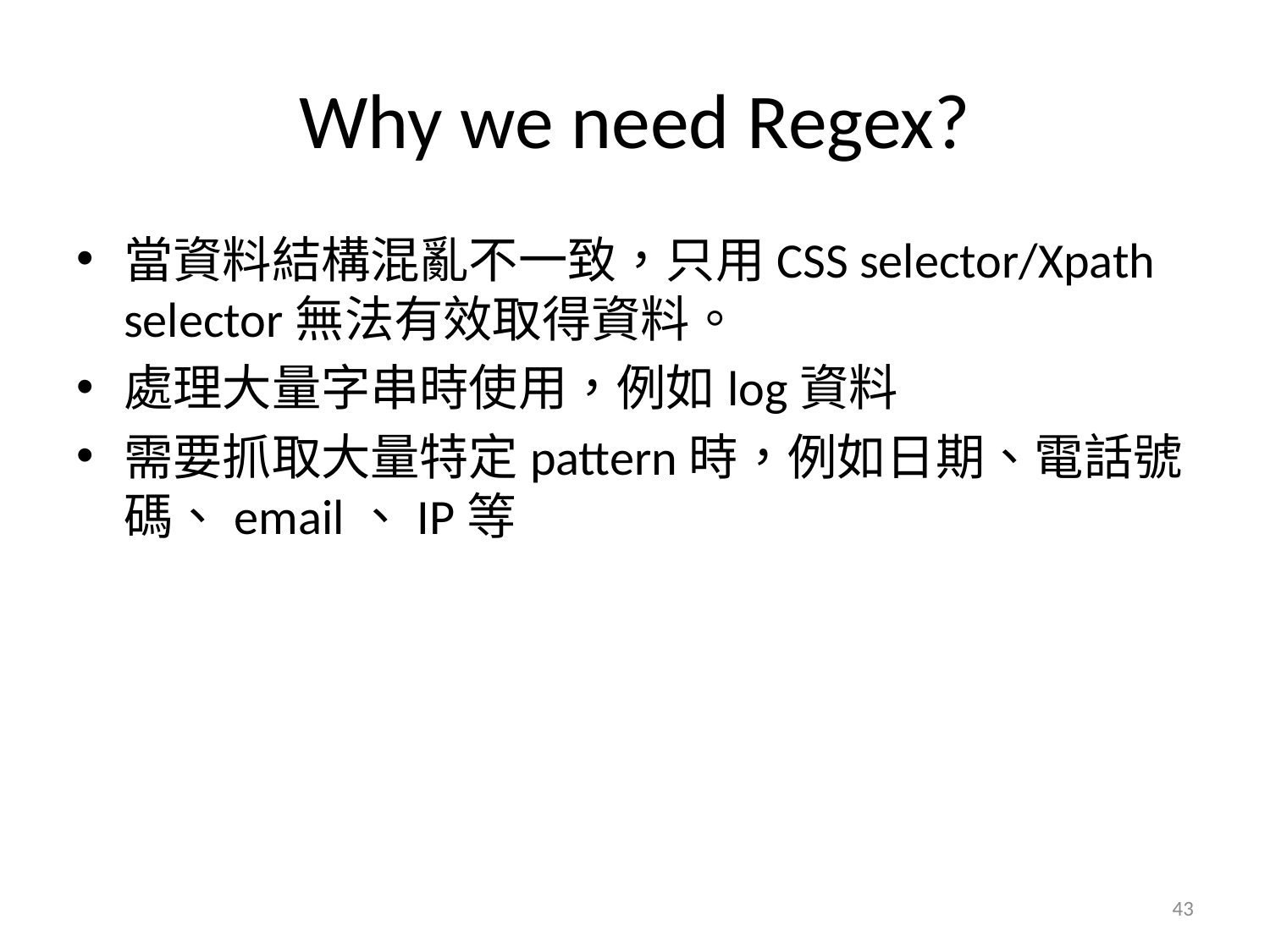

# Why we need Regex?
當資料結構混亂不一致，只用CSS selector/Xpath selector無法有效取得資料。
處理大量字串時使用，例如log資料
需要抓取大量特定pattern時，例如日期、電話號碼、email、IP等
43